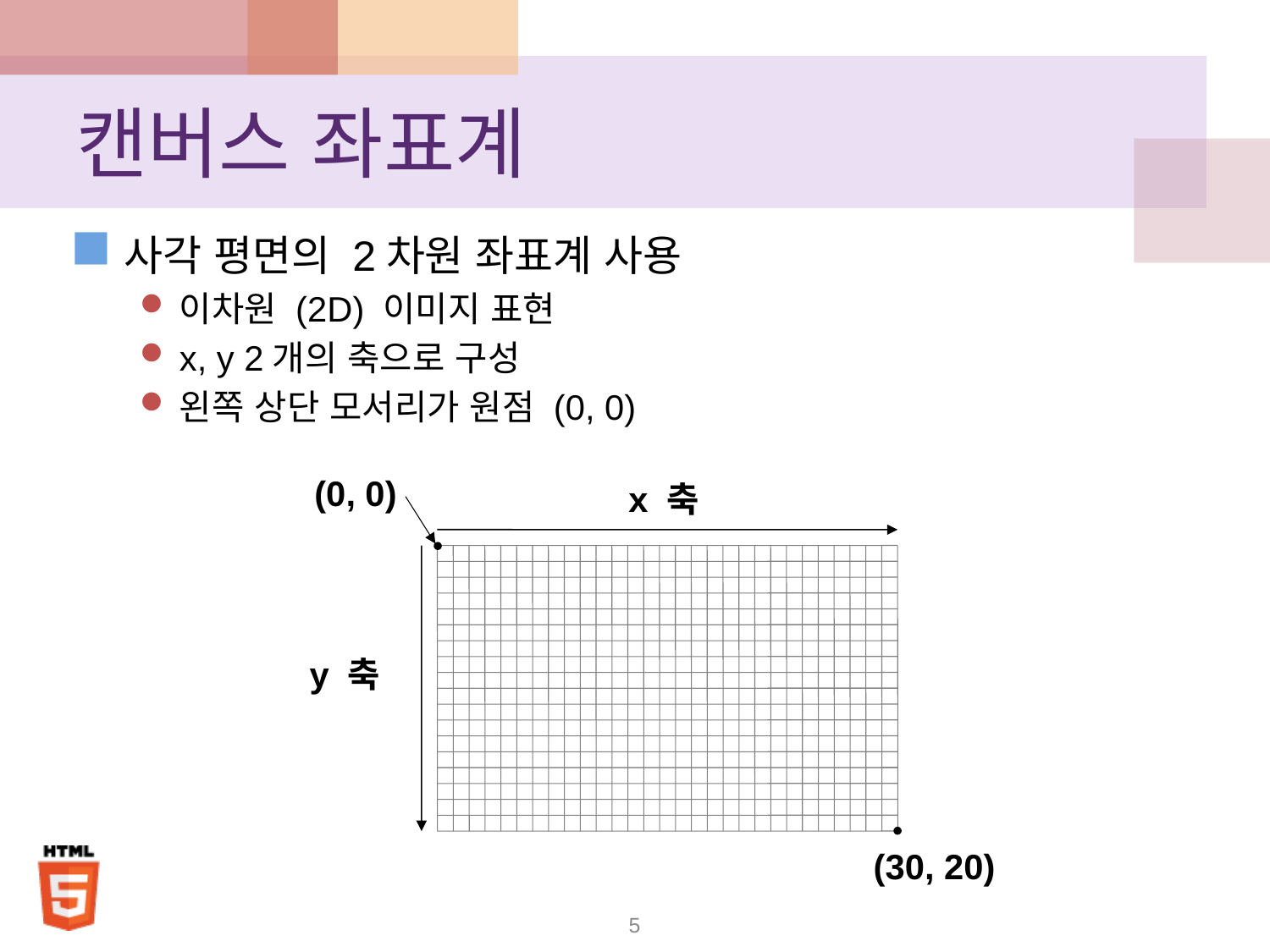

# 캔버스 좌표계
사각 평면의 2차원 좌표계 사용
이차원 (2D) 이미지 표현
x, y 2개의 축으로 구성
왼쪽 상단 모서리가 원점 (0, 0)
(0, 0)
x 축

y 축

(30, 20)
5